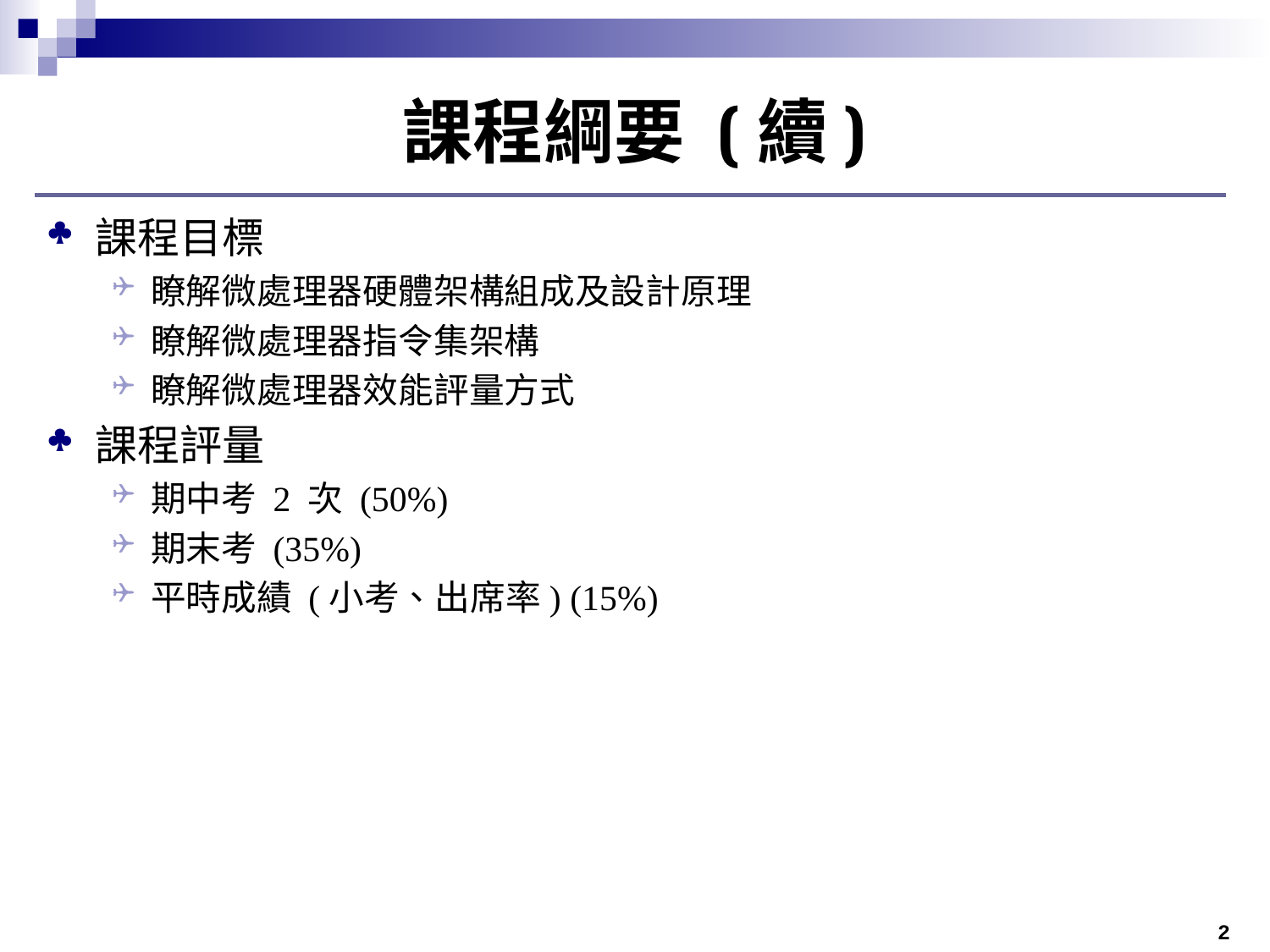

# 課程綱要 (續)
課程目標
瞭解微處理器硬體架構組成及設計原理
瞭解微處理器指令集架構
瞭解微處理器效能評量方式
課程評量
期中考 2 次 (50%)
期末考 (35%)
平時成績 (小考、出席率) (15%)
2